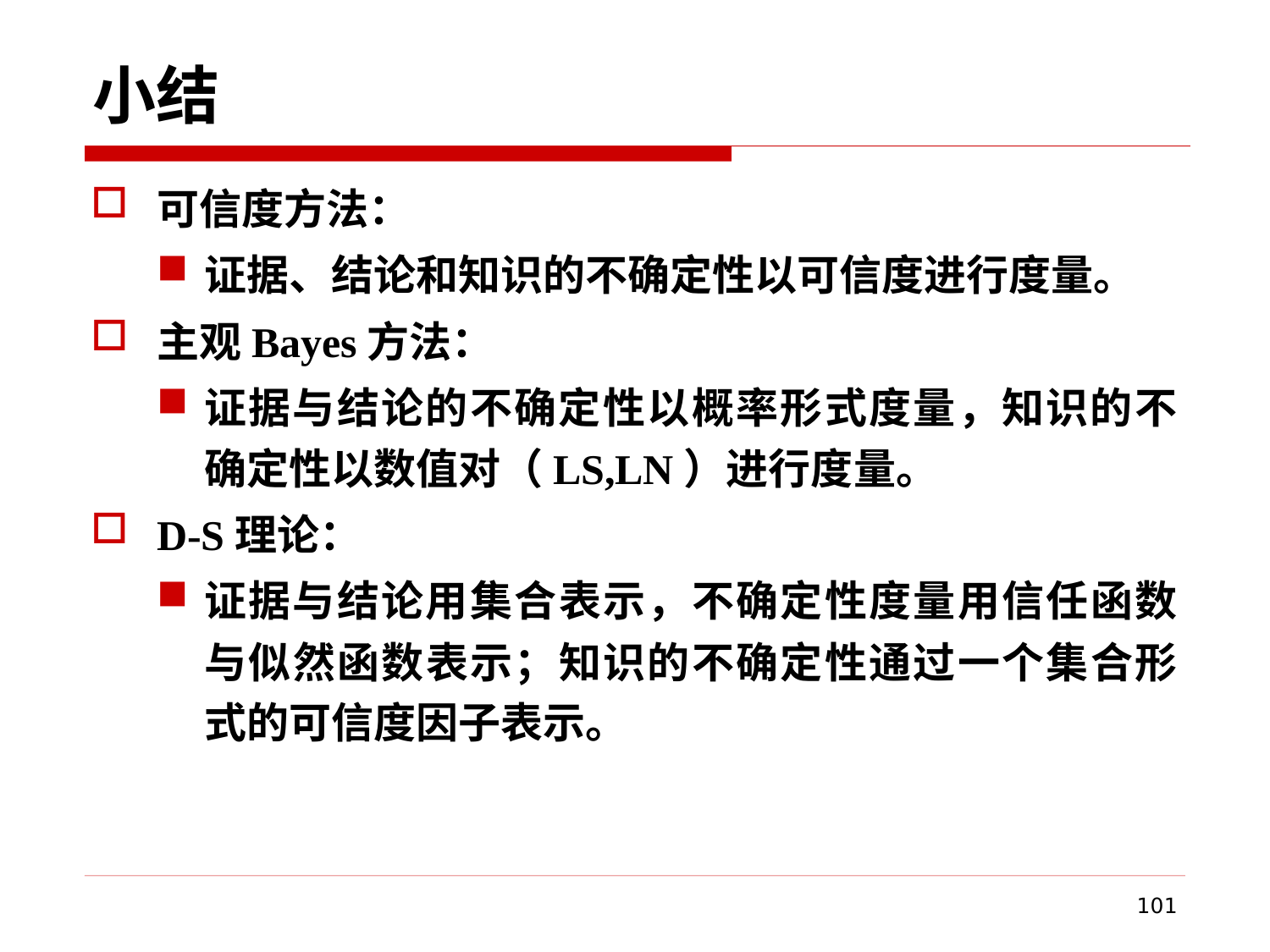

# 小结
可信度方法：
证据、结论和知识的不确定性以可信度进行度量。
主观Bayes方法：
证据与结论的不确定性以概率形式度量，知识的不确定性以数值对（LS,LN）进行度量。
D-S理论：
证据与结论用集合表示，不确定性度量用信任函数与似然函数表示；知识的不确定性通过一个集合形式的可信度因子表示。

101